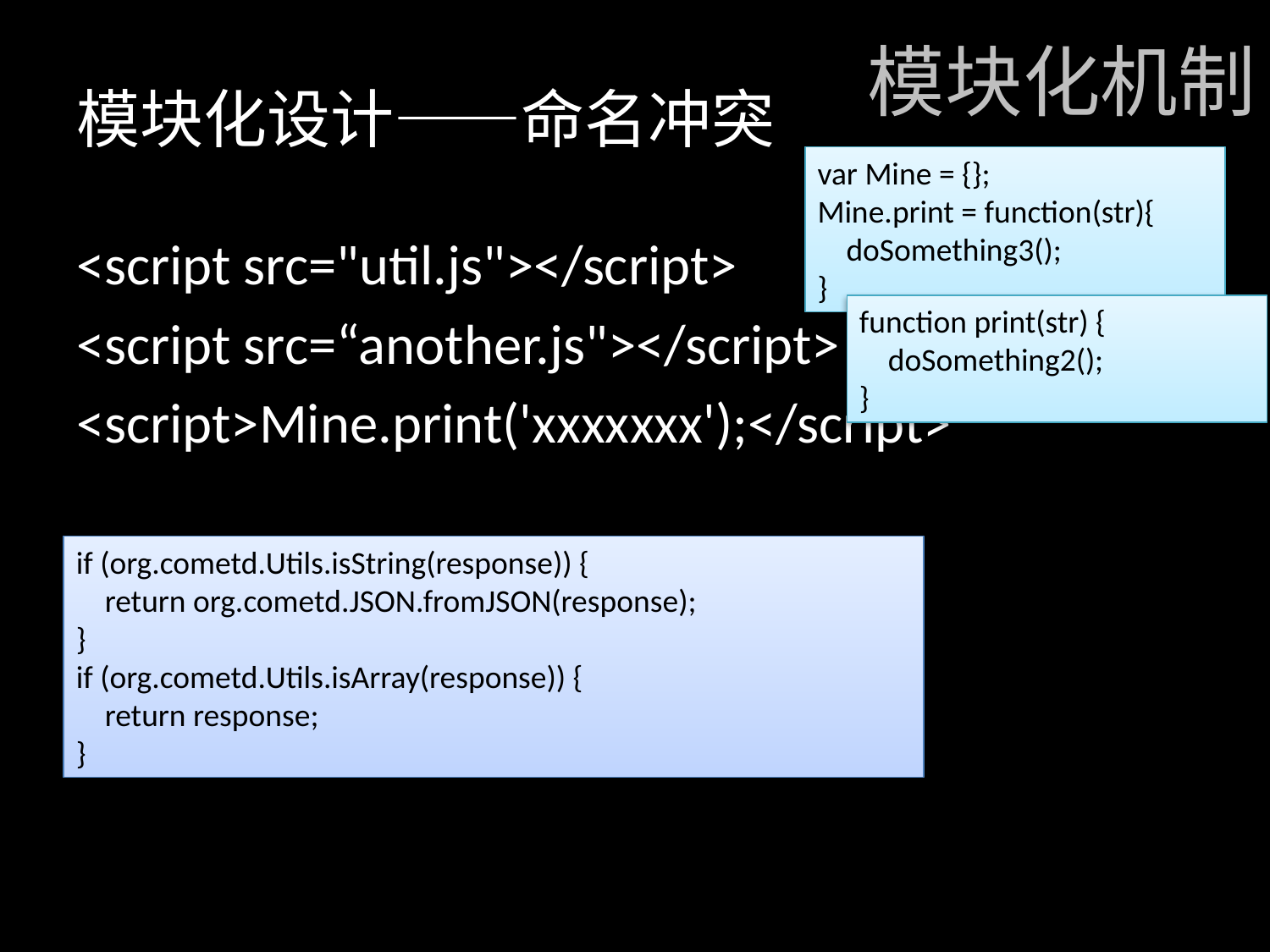

模块化机制
# 模块化设计——命名冲突
var Mine = {};
Mine.print = function(str){
    doSomething3();
}
<script src="util.js"></script>
<script src=“another.js"></script>
<script>Mine.print('xxxxxxx');</script>
function print(str) {
    doSomething2();
}
if (org.cometd.Utils.isString(response)) {
    return org.cometd.JSON.fromJSON(response);
}
if (org.cometd.Utils.isArray(response)) {
    return response;
}